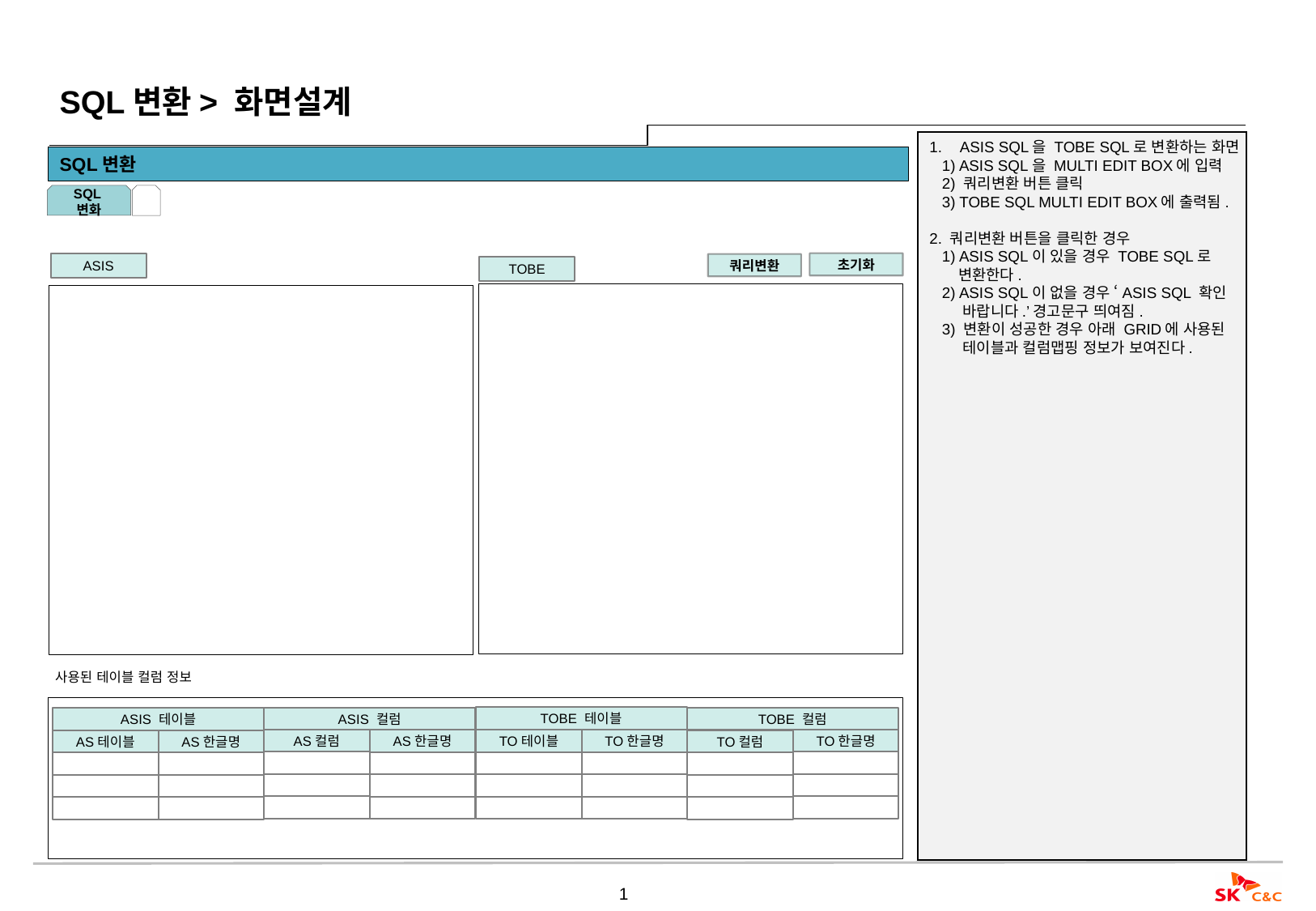

SQL변환> 화면설계

ASIS SQL을 TOBE SQL로 변환하는 화면
   1) ASIS SQL을 MULTI EDIT BOX에 입력
   2) 쿼리변환 버튼 클릭
   3) TOBE SQL MULTI EDIT BOX에 출력됨.

2. 쿼리변환 버튼을 클릭한 경우
   1) ASIS SQL이 있을 경우 TOBE SQL로
      변환한다.
   2) ASIS SQL이 없을 경우 ‘ASIS SQL 확인
       바랍니다.’경고문구 띄여짐.
   3) 변환이 성공한 경우 아래 GRID에 사용된
       테이블과 컬럼맵핑 정보가 보여진다.
SQL변환
SQL변화

초기화
ASIS
쿼리변환
TOBE

사용된 테이블 컬럼 정보

TOBE 테이블
TOBE 컬럼
ASIS 테이블
ASIS 컬럼
AS컬럼
AS한글명
AS테이블
AS한글명
TO한글명
TO테이블
TO한글명
TO컬럼